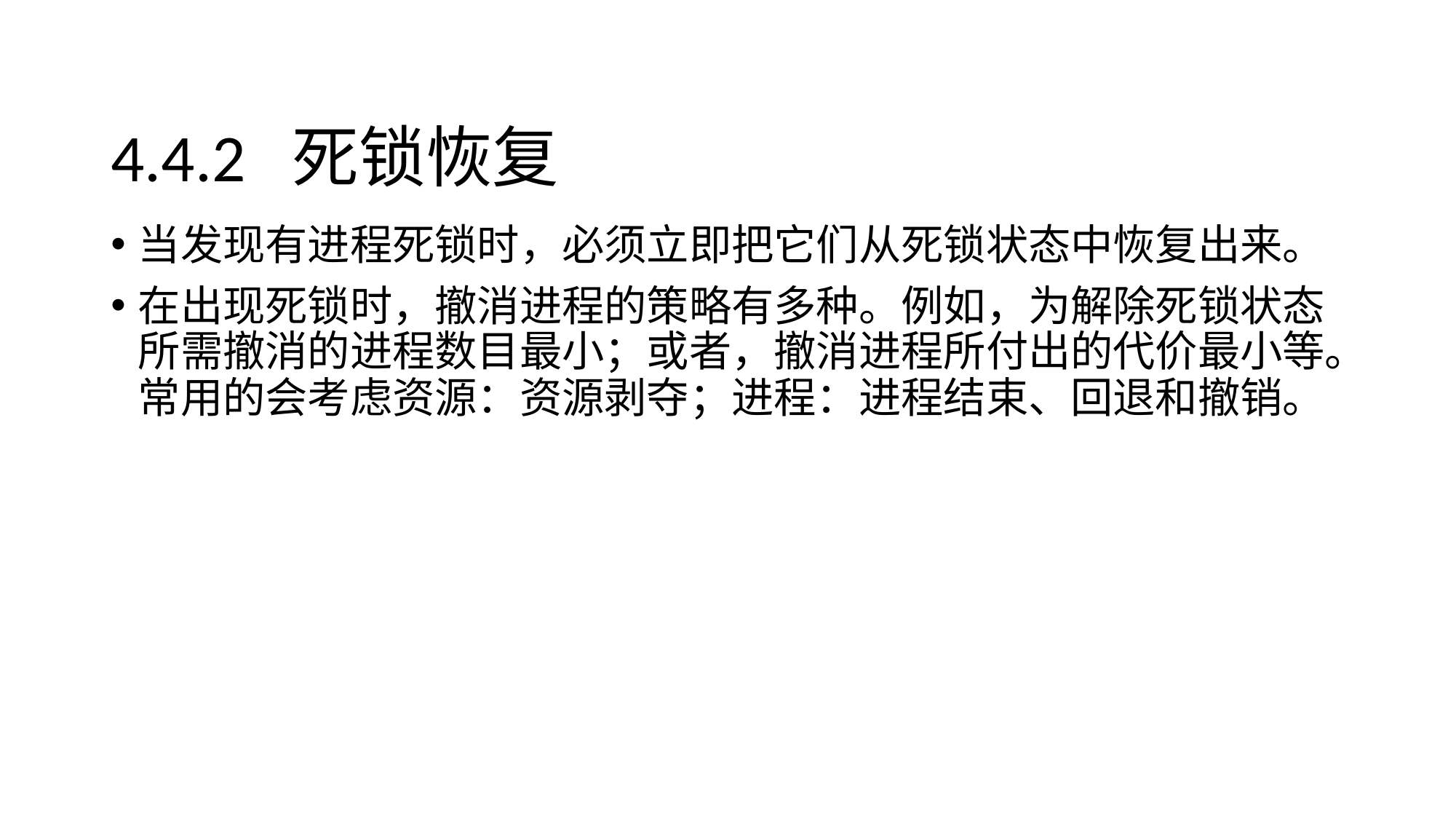

# 4.4.2  死锁恢复
当发现有进程死锁时，必须立即把它们从死锁状态中恢复出来。
在出现死锁时，撤消进程的策略有多种。例如，为解除死锁状态所需撤消的进程数目最小；或者，撤消进程所付出的代价最小等。常用的会考虑资源：资源剥夺；进程：进程结束、回退和撤销。

6